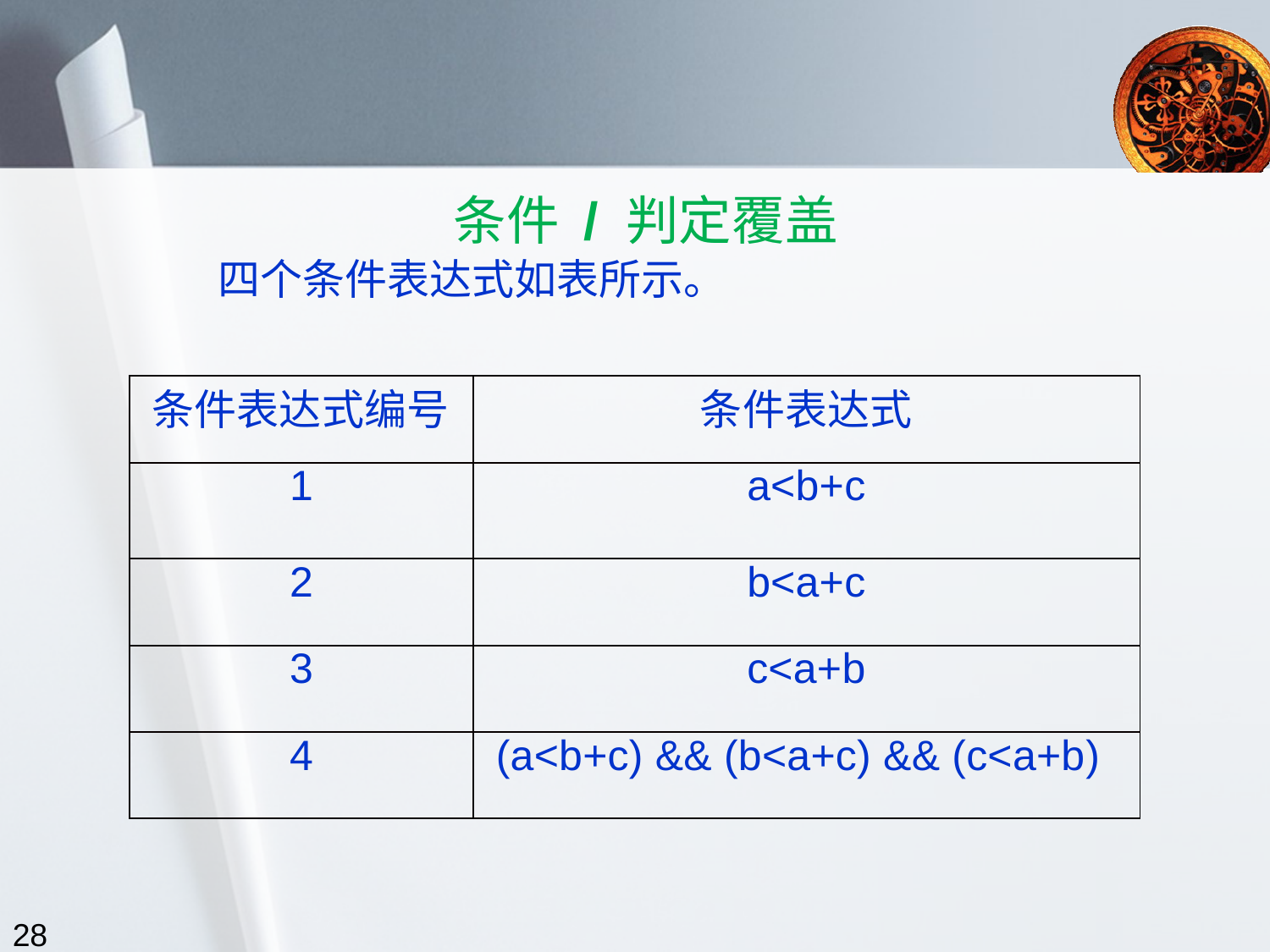

条件 / 判定覆盖
四个条件表达式如表所示。
| 条件表达式编号 | 条件表达式 |
| --- | --- |
| 1 | a<b+c |
| 2 | b<a+c |
| 3 | c<a+b |
| 4 | (a<b+c) && (b<a+c) && (c<a+b) |
28